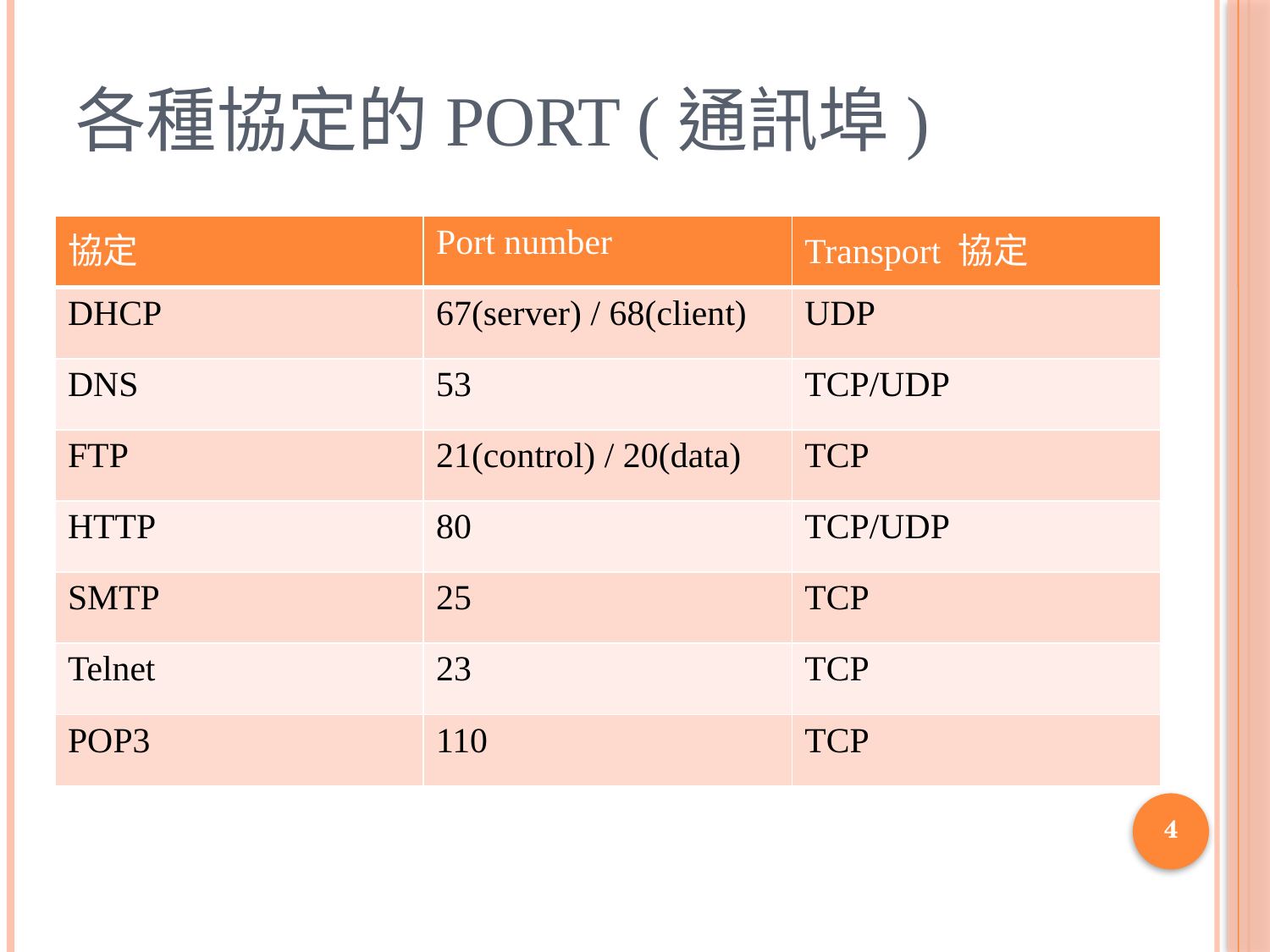

# 各種協定的Port (通訊埠)
| 協定 | Port number | Transport 協定 |
| --- | --- | --- |
| DHCP | 67(server) / 68(client) | UDP |
| DNS | 53 | TCP/UDP |
| FTP | 21(control) / 20(data) | TCP |
| HTTP | 80 | TCP/UDP |
| SMTP | 25 | TCP |
| Telnet | 23 | TCP |
| POP3 | 110 | TCP |
4